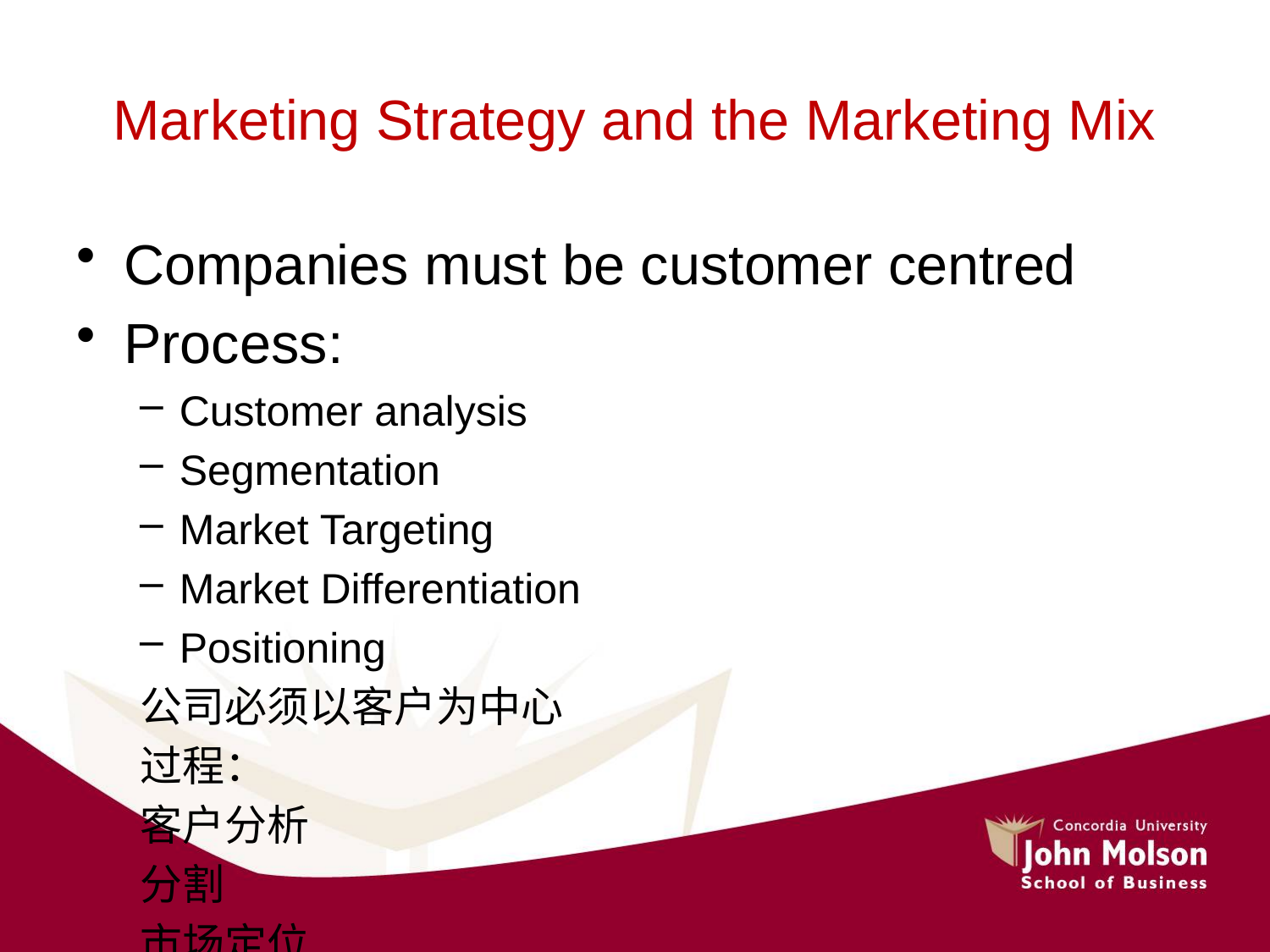

Marketing Strategy and the Marketing Mix
Companies must be customer centred
Process:
Customer analysis
Segmentation
Market Targeting
Market Differentiation
Positioning
公司必须以客户为中心
过程：
客户分析
分割
市场定位
市场差异化
定位